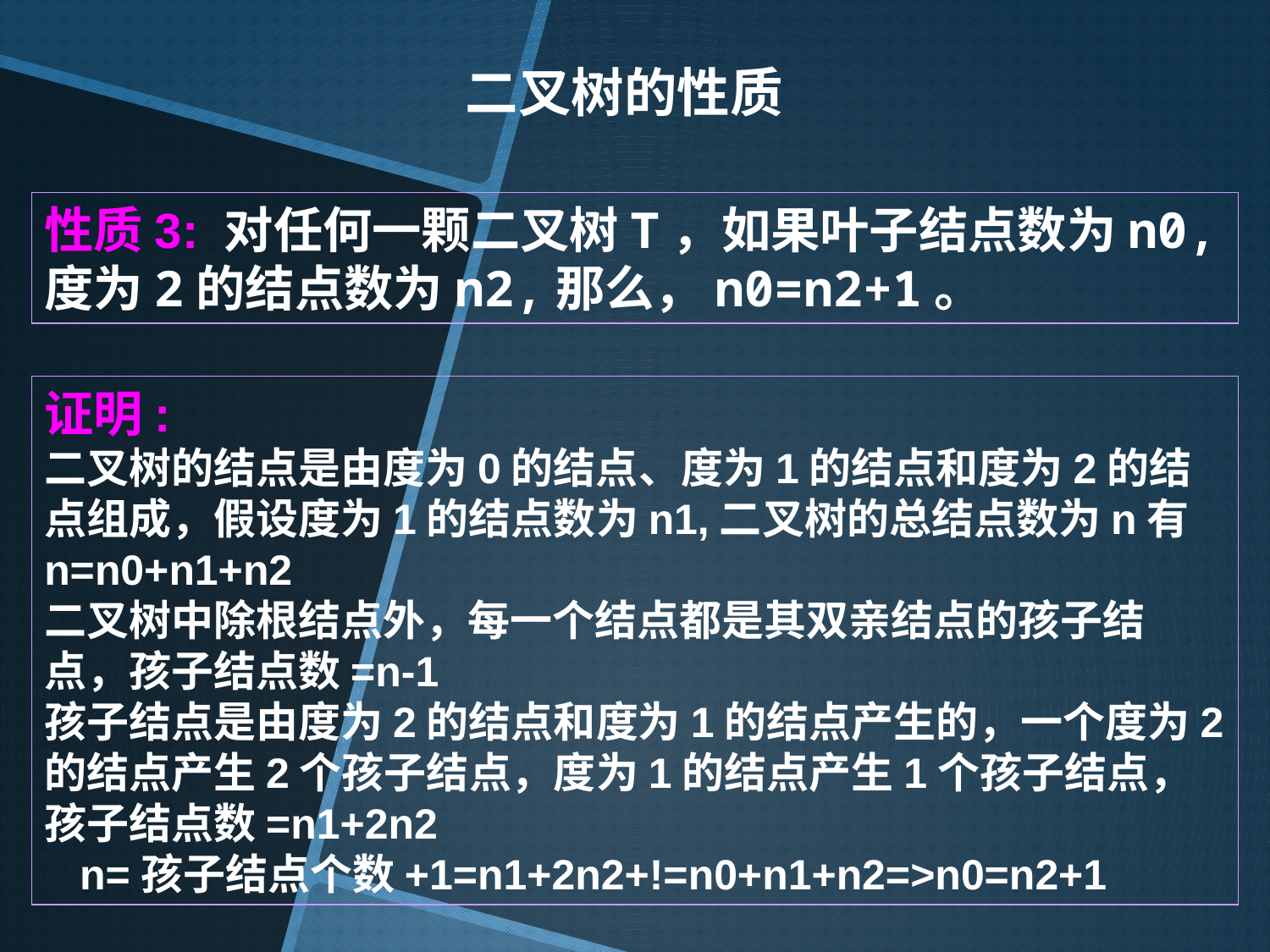

# 二叉树的性质
性质3: 对任何一颗二叉树T，如果叶子结点数为n0,度为2的结点数为n2,那么，n0=n2+1。
证明:
二叉树的结点是由度为0的结点、度为1的结点和度为2的结点组成，假设度为1的结点数为n1,二叉树的总结点数为n有 n=n0+n1+n2
二叉树中除根结点外，每一个结点都是其双亲结点的孩子结点，孩子结点数=n-1
孩子结点是由度为2的结点和度为1的结点产生的，一个度为2的结点产生2个孩子结点，度为1的结点产生1个孩子结点，孩子结点数=n1+2n2
   n=孩子结点个数+1=n1+2n2+!=n0+n1+n2=>n0=n2+1